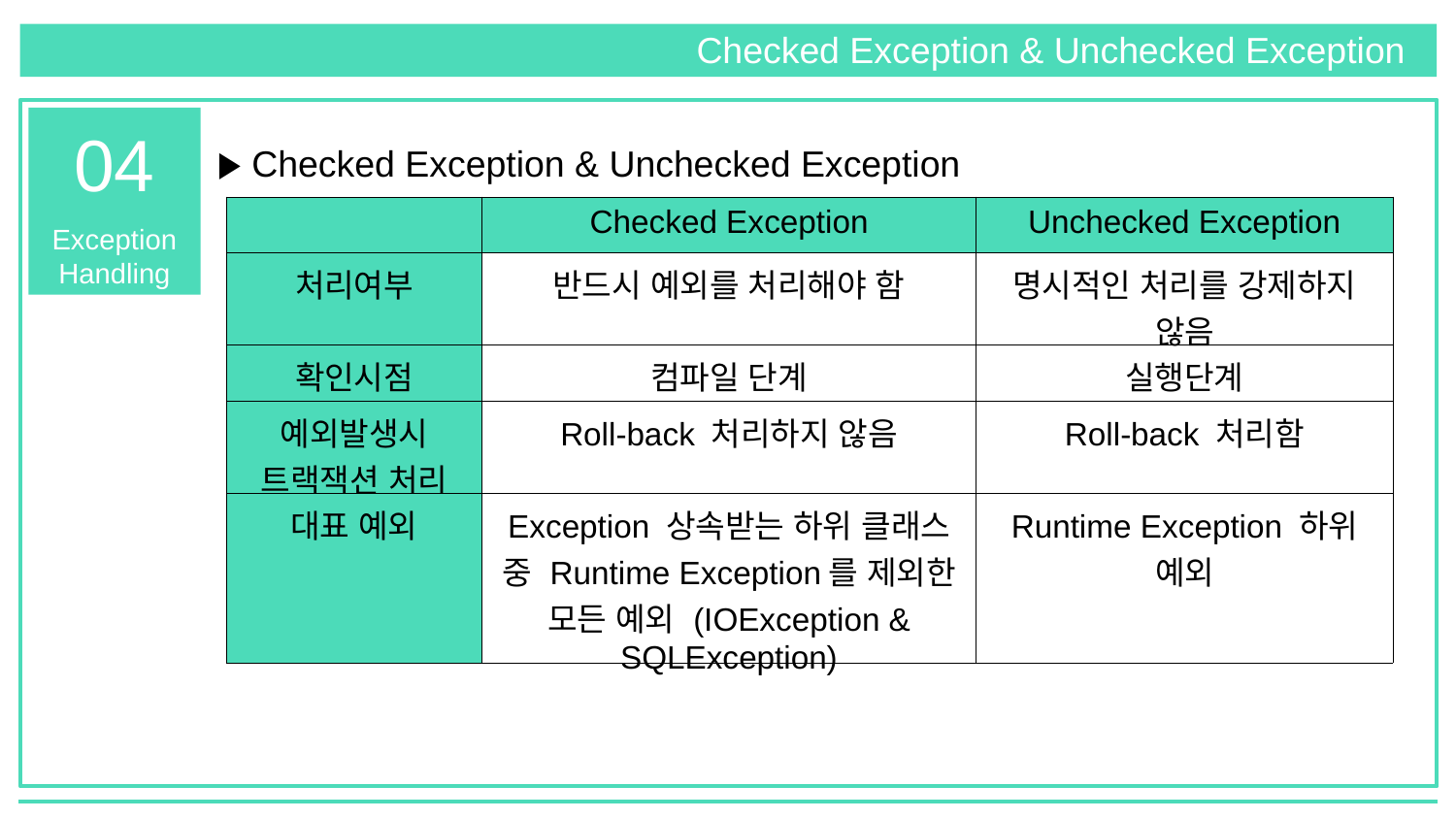

Checked Exception & Unchecked Exception

04
▶ Checked Exception & Unchecked Exception

|  | Checked Exception | Unchecked Exception |
| --- | --- | --- |
| 처리여부 | 반드시 예외를 처리해야 함 | 명시적인 처리를 강제하지 않음 |
| 확인시점 | 컴파일 단계 | 실행단계 |
| 예외발생시 트랙잭션 처리 | Roll-back 처리하지 않음 | Roll-back 처리함 |
| 대표 예외 | Exception 상속받는 하위 클래스 중 Runtime Exception를 제외한 모든 예외 (IOException & SQLException) | Runtime Exception 하위 예외 |
Exception Handling